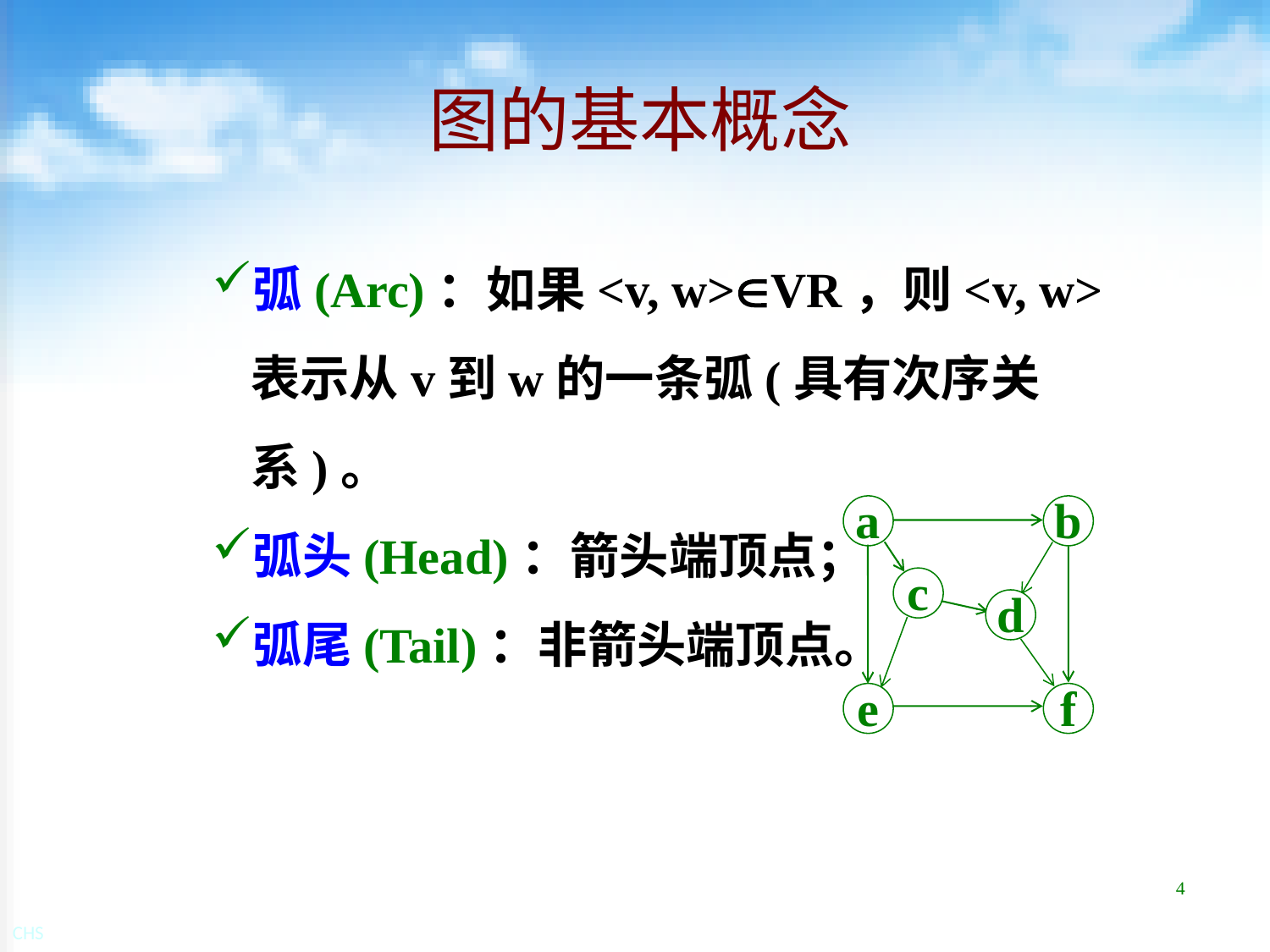

# 图的基本概念
弧(Arc)：如果<v, w>∈VR，则<v, w>表示从v到w的一条弧(具有次序关系)。
弧头(Head)：箭头端顶点；
弧尾(Tail)：非箭头端顶点。
a
b

c
d

e
f

4